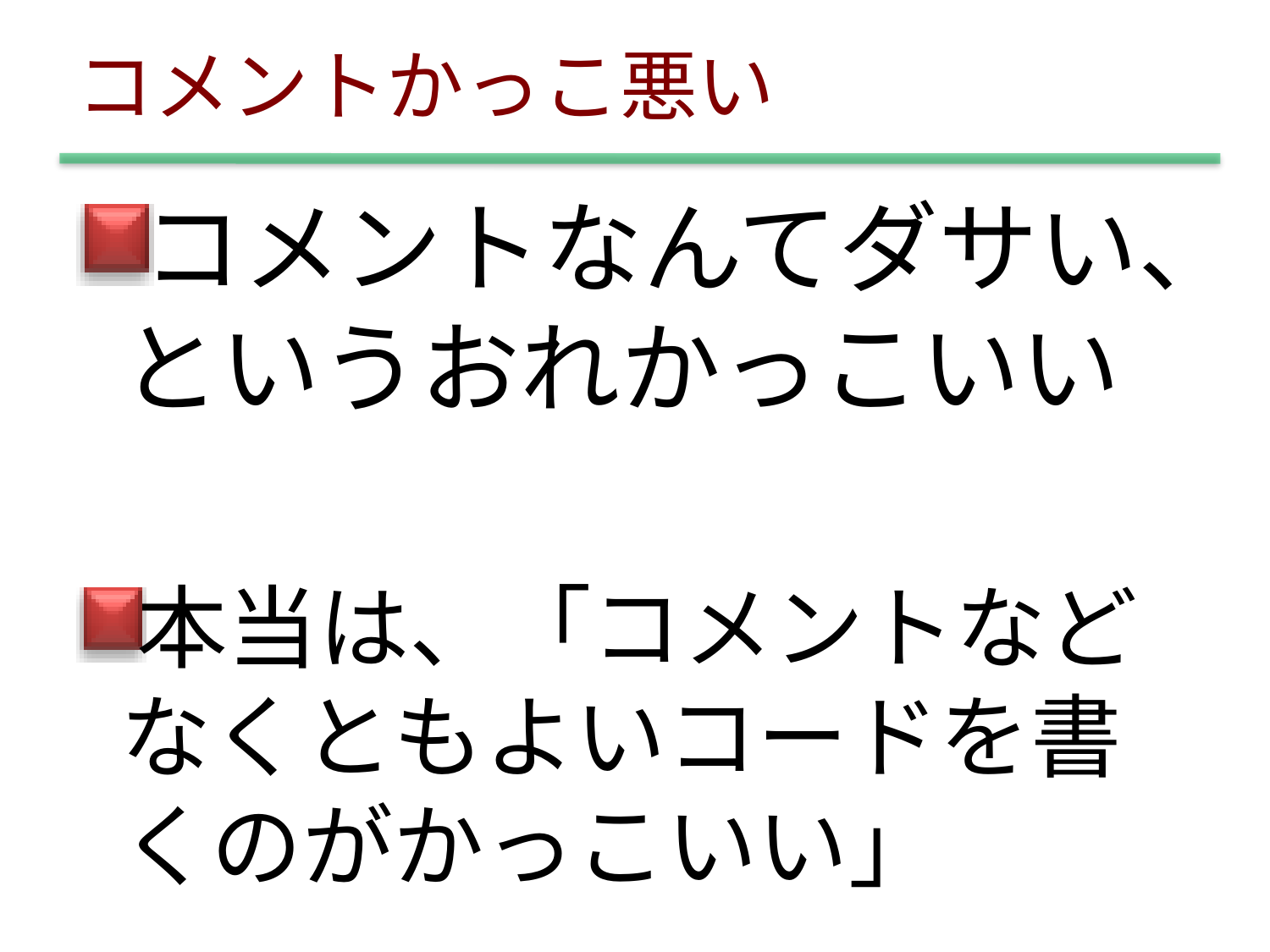

# コメントかっこ悪い
コメントなんてダサい、というおれかっこいい

本当は、「コメントなどなくともよいコードを書くのがかっこいい」